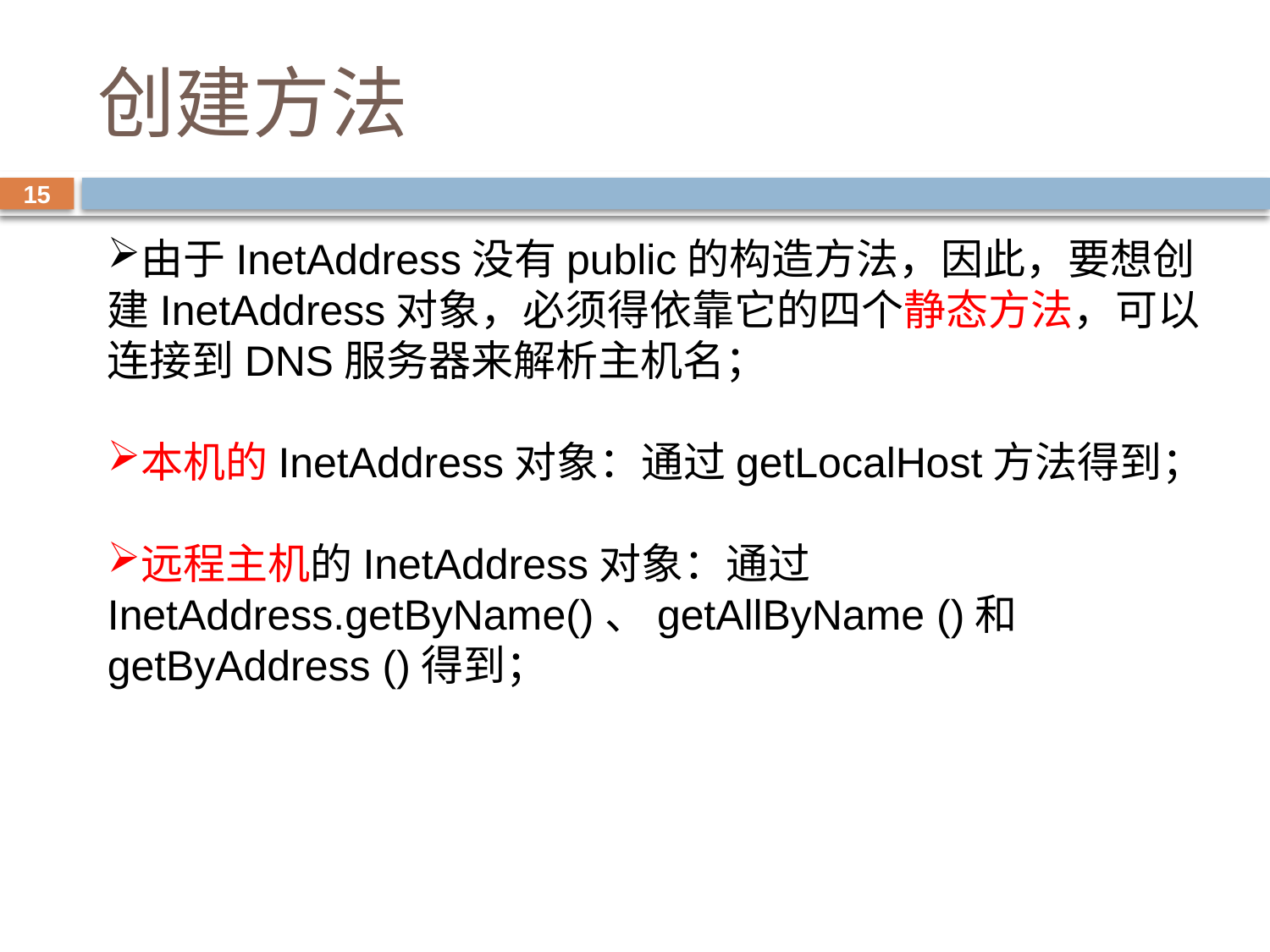

# 创建方法
15
由于InetAddress没有public的构造方法，因此，要想创建InetAddress对象，必须得依靠它的四个静态方法，可以连接到DNS服务器来解析主机名；

本机的InetAddress对象：通过getLocalHost方法得到；

远程主机的InetAddress对象：通过InetAddress.getByName()、getAllByName ()和getByAddress ()得到；